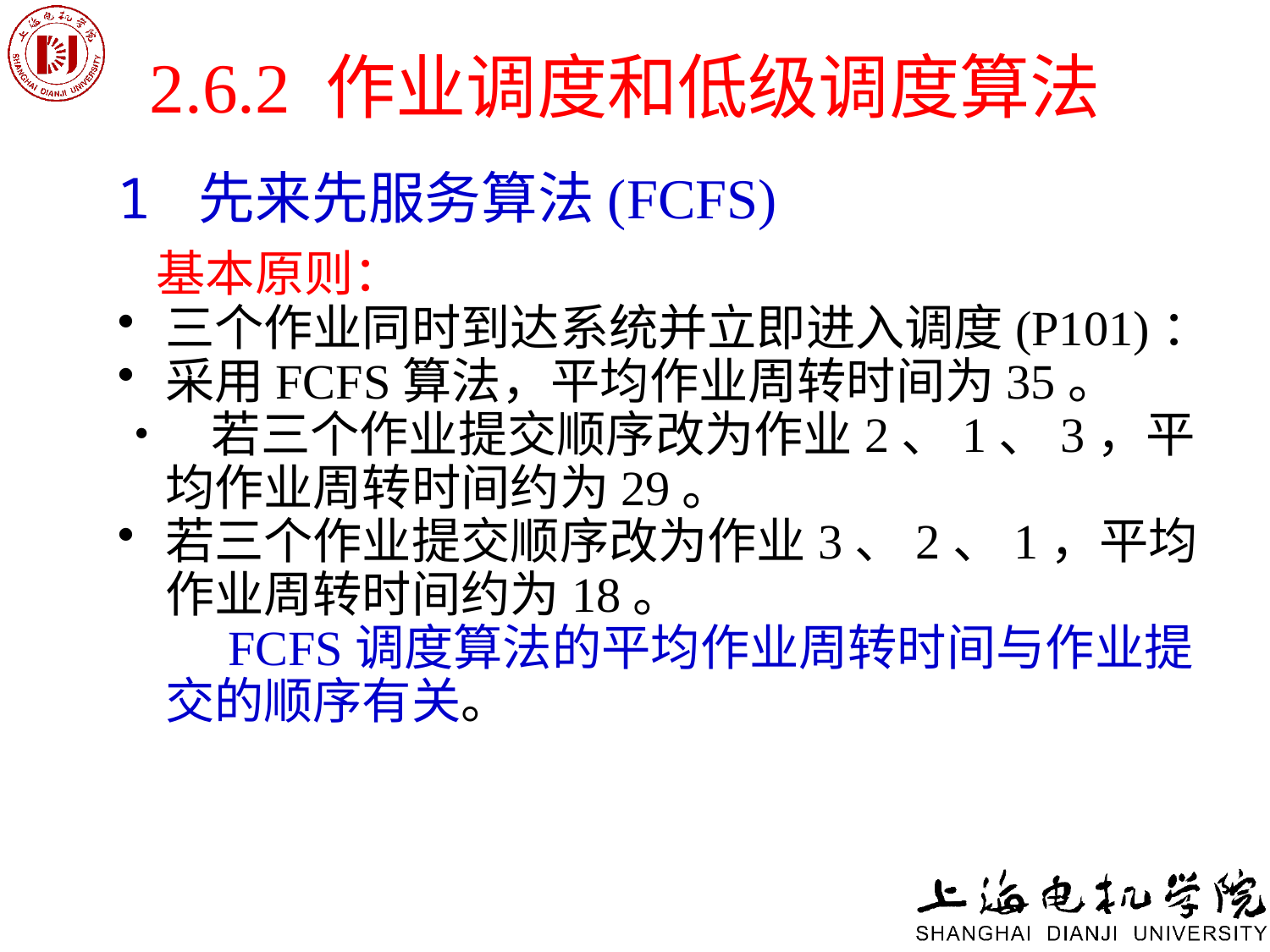

# 2.6.2 作业调度和低级调度算法
1 先来先服务算法(FCFS)
  基本原则：
三个作业同时到达系统并立即进入调度(P101)：
采用FCFS算法，平均作业周转时间为35。
•   若三个作业提交顺序改为作业2、1、3，平均作业周转时间约为29。
若三个作业提交顺序改为作业3、2、1，平均作业周转时间约为18。
         FCFS调度算法的平均作业周转时间与作业提交的顺序有关。